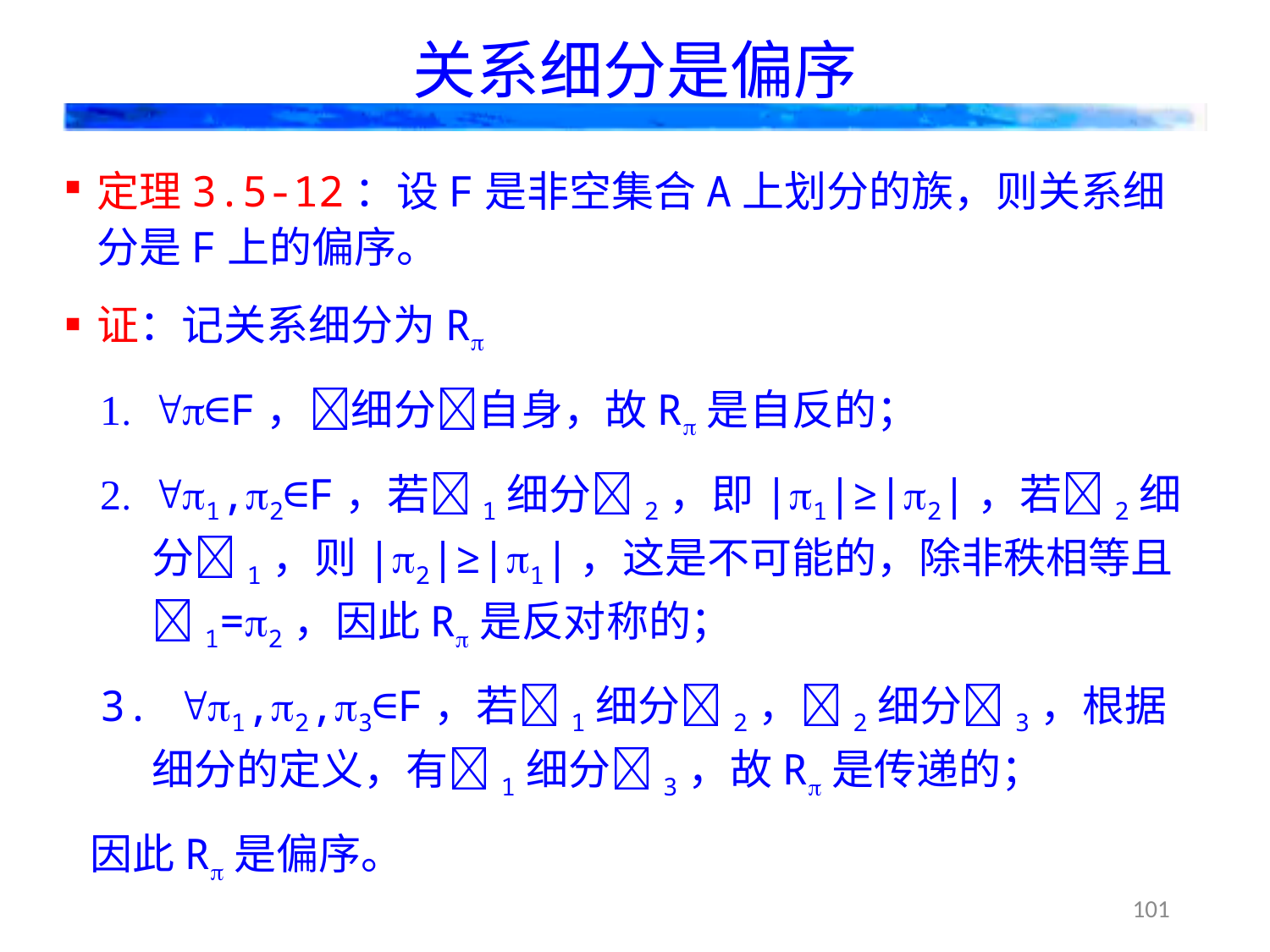

# 关系细分是偏序
定理3.5-12：设F是非空集合A上划分的族，则关系细分是F上的偏序。
证：记关系细分为Rπ
∀π∈F，π细分π自身，故Rπ是自反的；
∀π1,π2∈F，若π1细分π2，即|π1|≥|π2|，若π2细分π1，则|π2|≥|π1|，这是不可能的，除非秩相等且π1=π2，因此Rπ是反对称的；
 ∀π1,π2,π3∈F，若π1细分π2，π2细分π3，根据细分的定义，有π1细分π3，故Rπ是传递的；
因此Rπ是偏序。

101